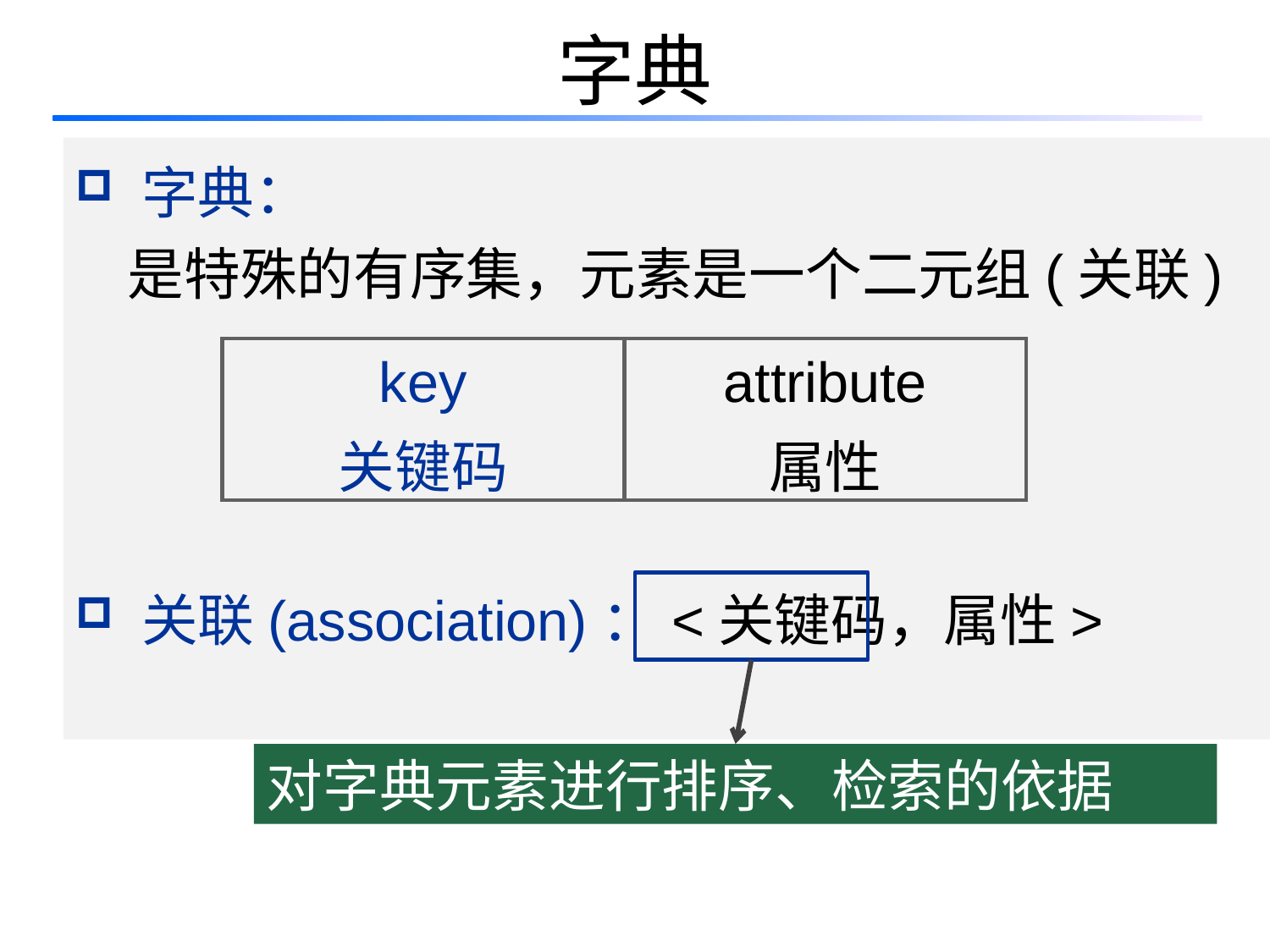

# 字典

 字典：
   是特殊的有序集，元素是一个二元组(关联)

 关联(association)：<关键码，属性>

| key 关键码 |
| --- |
| attribute 属性 |
| --- |

对字典元素进行排序、检索的依据